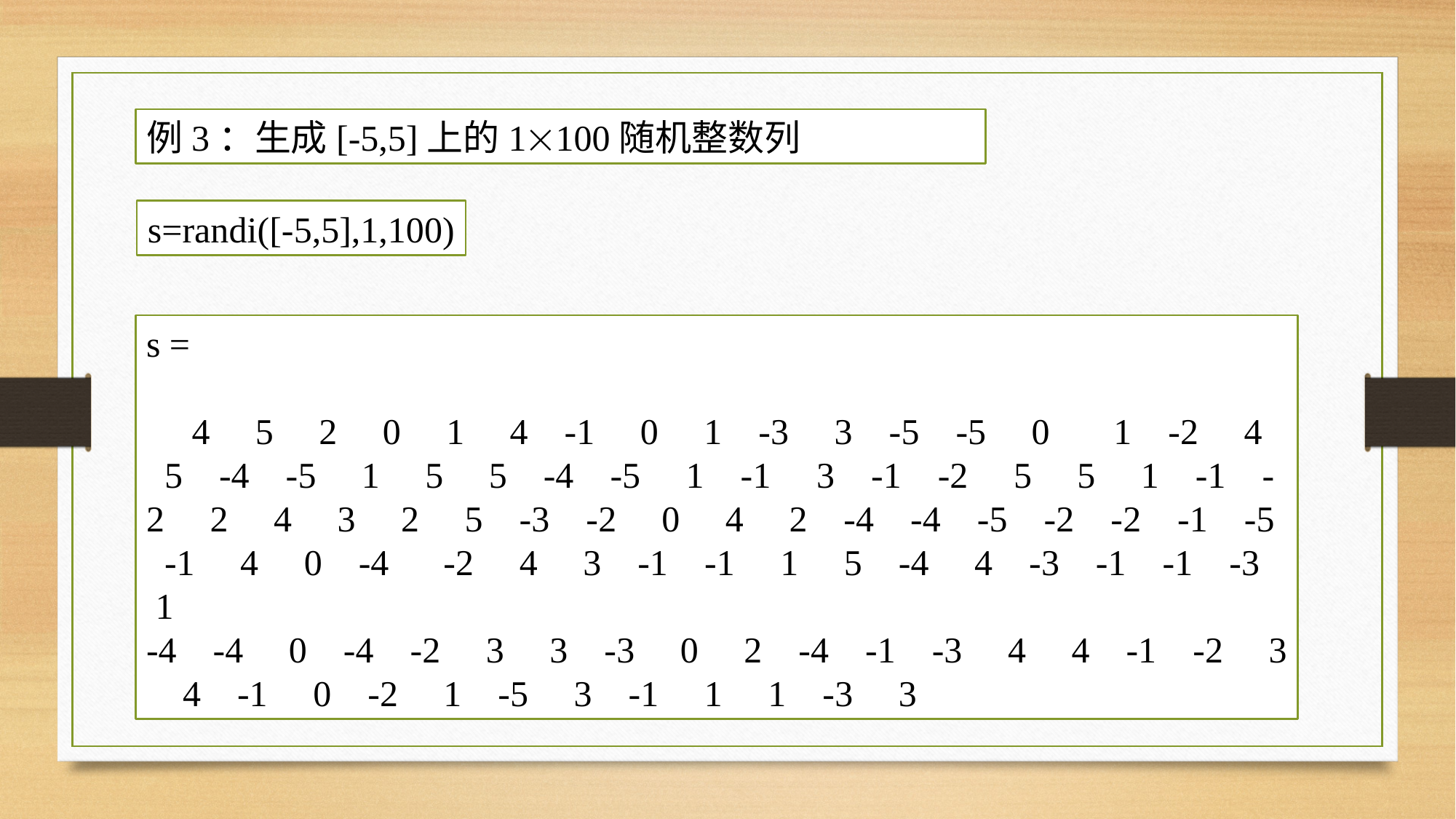

例3：生成[-5,5]上的1×100随机整数列
s=randi([-5,5],1,100)
s =

     4     5     2     0     1     4    -1     0     1    -3     3    -5    -5     0       1    -2     4     5    -4    -5     1     5     5    -4    -5     1    -1     3    -1    -2     5     5     1    -1    -2     2     4     3     2     5    -3    -2     0     4     2    -4    -4    -5    -2    -2    -1    -5    -1     4     0    -4      -2     4     3    -1    -1     1     5    -4     4    -3    -1    -1    -3     1
-4    -4     0    -4    -2     3     3    -3     0     2    -4    -1    -3     4     4    -1    -2     3     4    -1     0    -2     1    -5     3    -1     1     1    -3     3